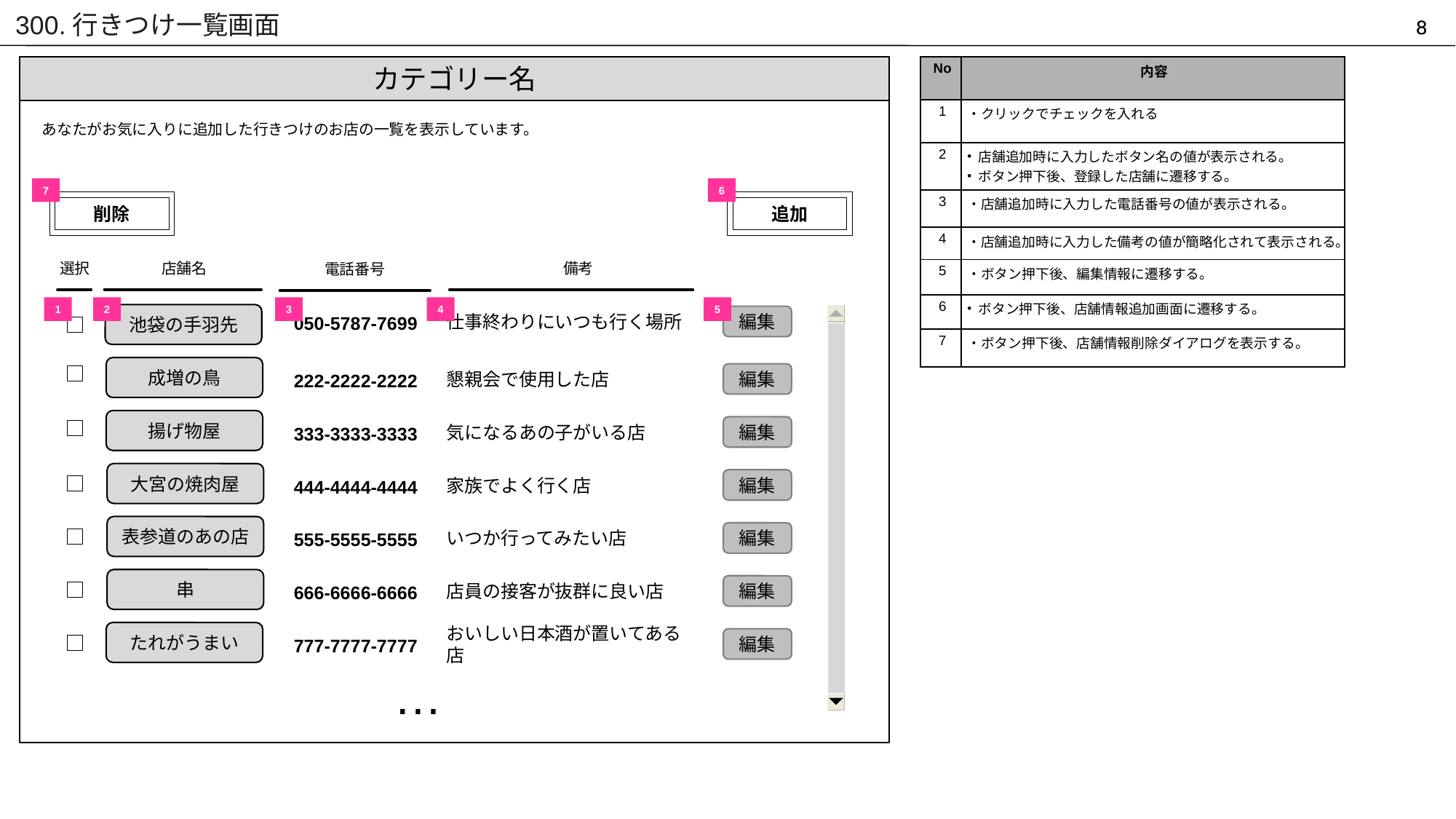

# 300.行きつけ一覧画面

カテゴリー名
| No | 内容 |
| --- | --- |
| 1 | ・クリックでチェックを入れる |
| 2 | 店舗追加時に入力したボタン名の値が表示される。 ボタン押下後、登録した店舗に遷移する。 |
| 3 | ・店舗追加時に入力した電話番号の値が表示される。 |
| 4 | ・店舗追加時に入力した備考の値が簡略化されて表示される。 |
| 5 | ・ボタン押下後、編集情報に遷移する。 |
| 6 | ボタン押下後、店舗情報追加画面に遷移する。 |
| 7 | ・ボタン押下後、店舗情報削除ダイアログを表示する。 |
あなたがお気に入りに追加した行きつけのお店の一覧を表示しています。
7
6
削除
追加
備考
選択
店舗名
電話番号
1
2
3
4
5
050-5787-7699
仕事終わりにいつも行く場所
池袋の手羽先
編集

成増の鳥
222-2222-2222
懇親会で使用した店
編集

揚げ物屋
333-3333-3333
気になるあの子がいる店
編集

大宮の焼肉屋
444-4444-4444
家族でよく行く店
編集

表参道のあの店
555-5555-5555
いつか行ってみたい店
編集

串
666-6666-6666
店員の接客が抜群に良い店
編集

たれがうまい
777-7777-7777
おいしい日本酒が置いてある店
編集

…